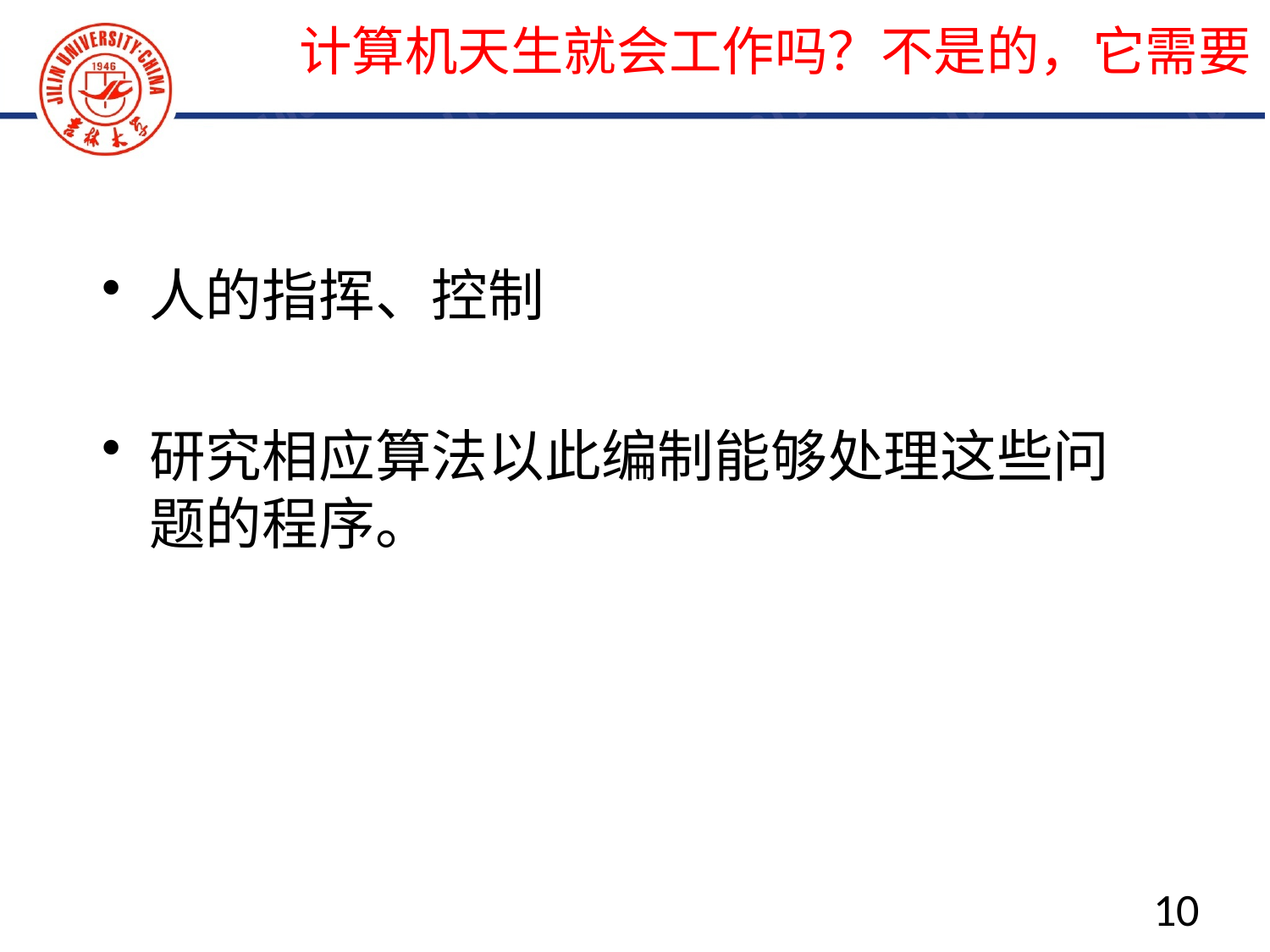

计算机天生就会工作吗？不是的，它需要
人的指挥、控制

研究相应算法以此编制能够处理这些问题的程序。
10